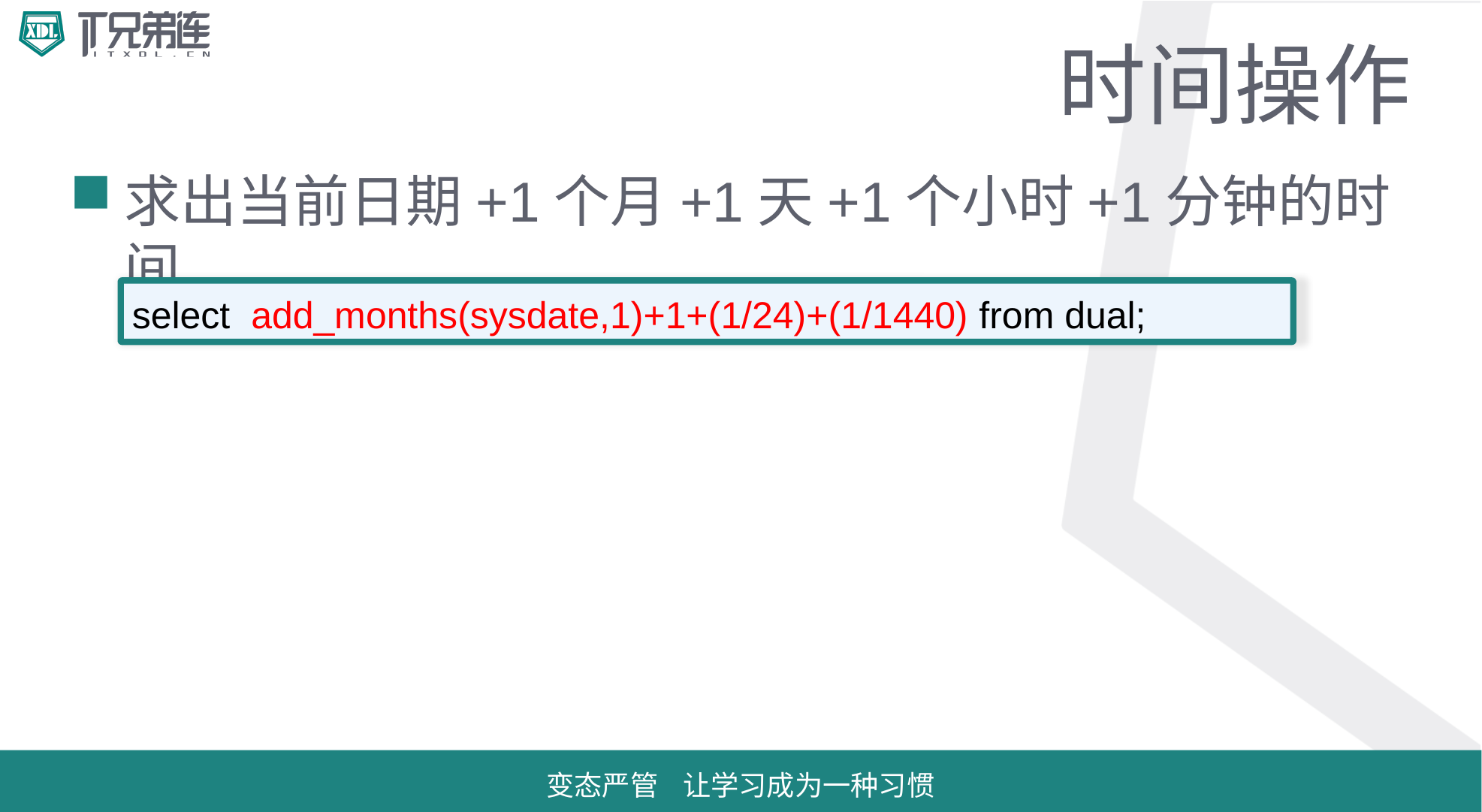

# 时间操作
求出当前日期+1个月+1天+1个小时+1分钟的时间
select  add_months(sysdate,1)+1+(1/24)+(1/1440) from dual;